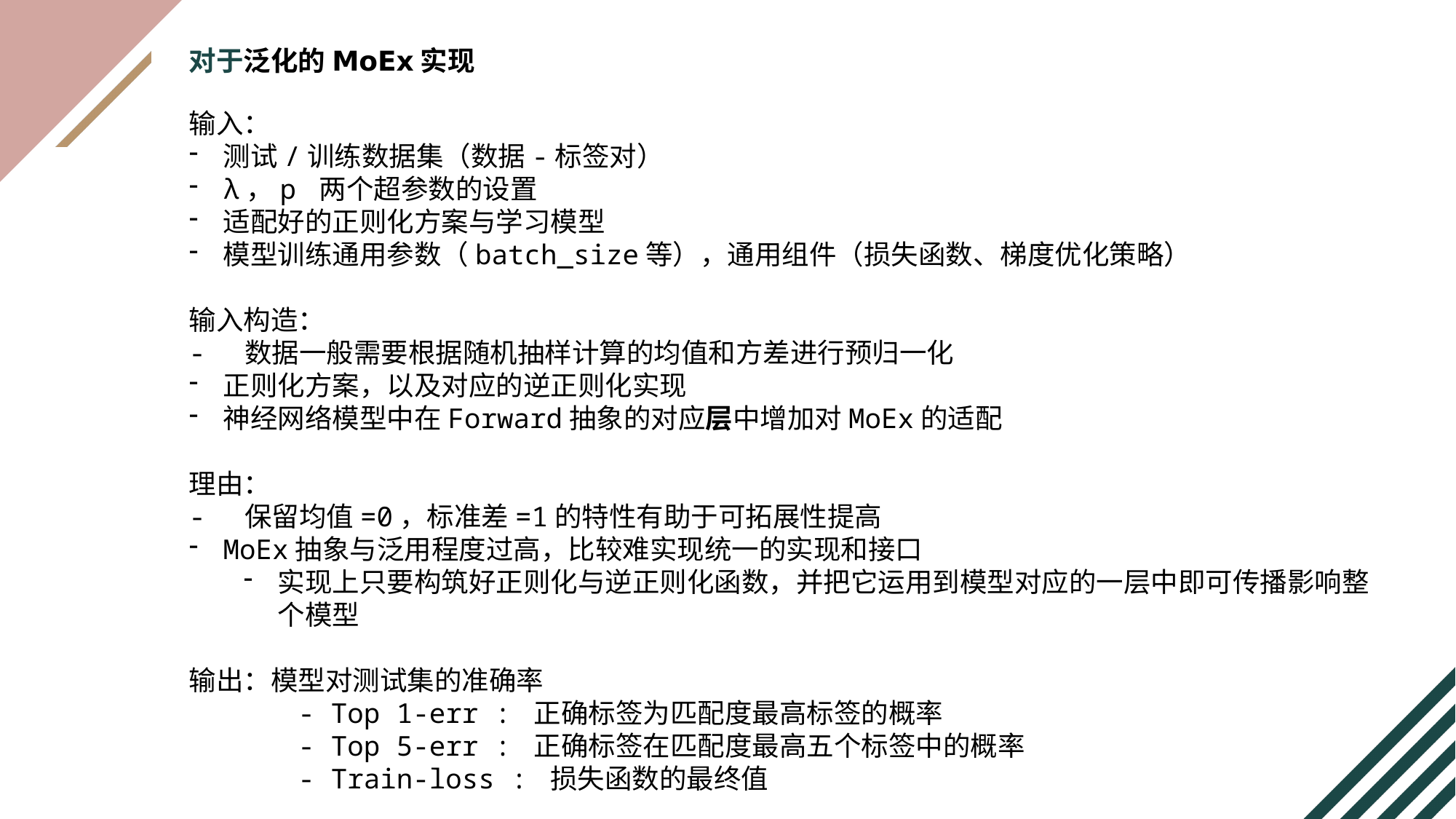

对于泛化的MoEx实现
输入：
测试/训练数据集（数据-标签对）
λ，p 两个超参数的设置
适配好的正则化方案与学习模型
模型训练通用参数（batch_size等），通用组件（损失函数、梯度优化策略）

输入构造：
-  数据一般需要根据随机抽样计算的均值和方差进行预归一化
正则化方案，以及对应的逆正则化实现
神经网络模型中在Forward抽象的对应层中增加对MoEx的适配

理由：
-  保留均值=0，标准差=1的特性有助于可拓展性提高
MoEx抽象与泛用程度过高，比较难实现统一的实现和接口
实现上只要构筑好正则化与逆正则化函数，并把它运用到模型对应的一层中即可传播影响整个模型

输出：模型对测试集的准确率
	- Top 1-err : 正确标签为匹配度最高标签的概率
	- Top 5-err : 正确标签在匹配度最高五个标签中的概率
	- Train-loss : 损失函数的最终值